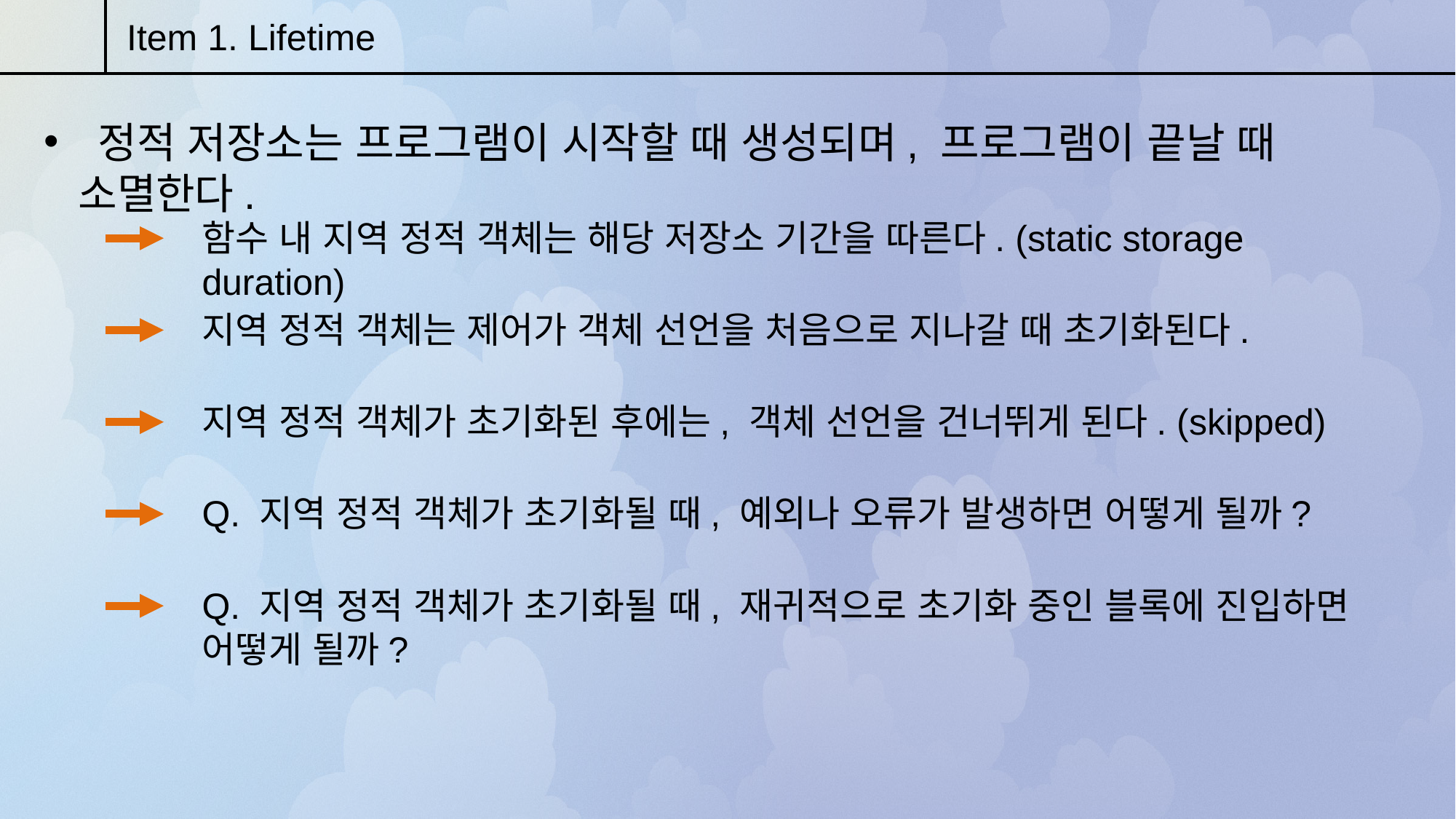

Item 1. Lifetime
 정적 저장소는 프로그램이 시작할 때 생성되며, 프로그램이 끝날 때 소멸한다.
함수 내 지역 정적 객체는 해당 저장소 기간을 따른다. (static storage duration)
지역 정적 객체는 제어가 객체 선언을 처음으로 지나갈 때 초기화된다.
지역 정적 객체가 초기화된 후에는, 객체 선언을 건너뛰게 된다. (skipped)
Q. 지역 정적 객체가 초기화될 때, 예외나 오류가 발생하면 어떻게 될까?
Q. 지역 정적 객체가 초기화될 때, 재귀적으로 초기화 중인 블록에 진입하면 어떻게 될까?